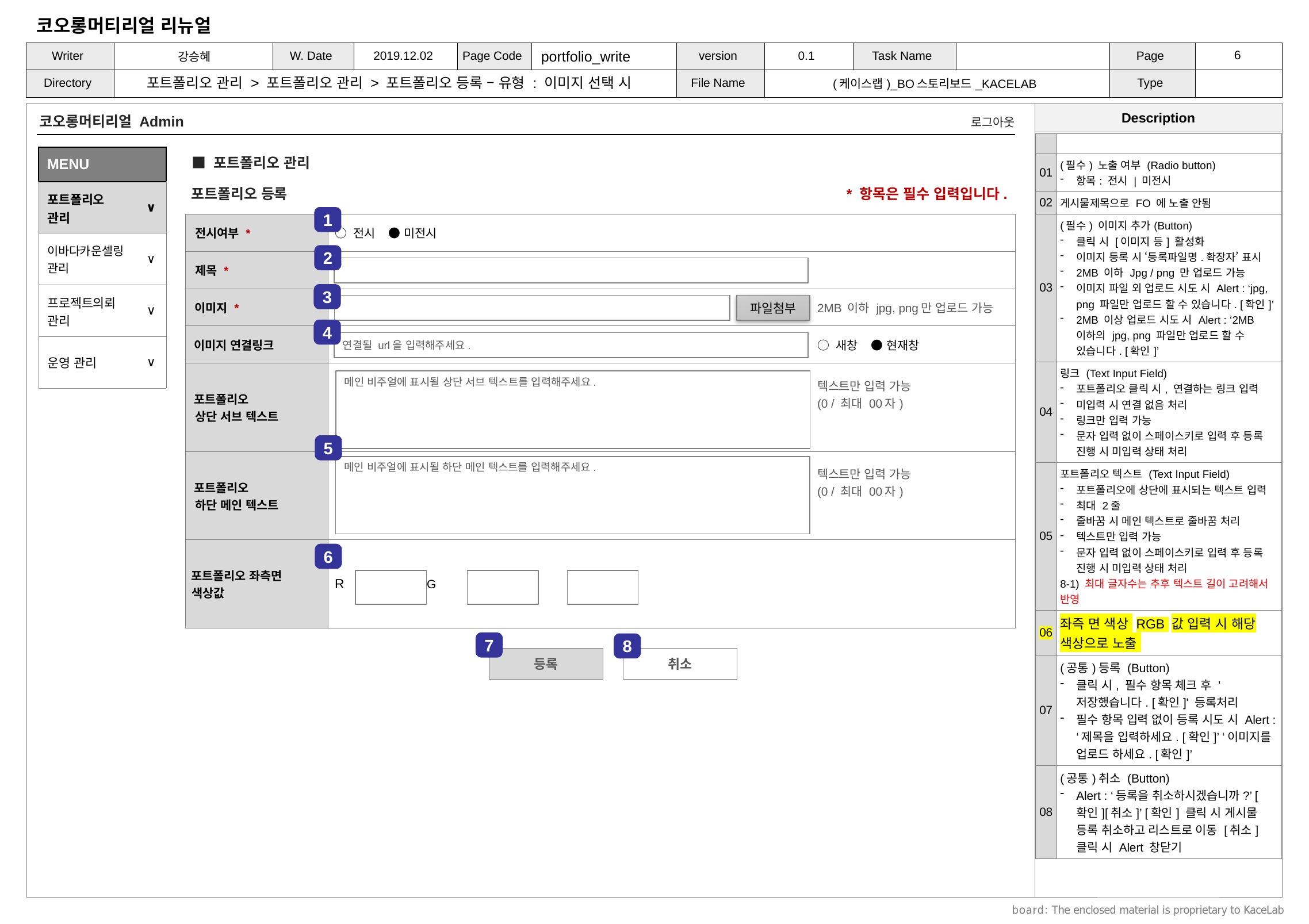

portfolio_write
포트폴리오 관리 > 포트폴리오 관리 > 포트폴리오 등록 – 유형 : 이미지 선택 시
코오롱머티리얼 Admin
로그아웃
|  |  |
| --- | --- |
| 01 | (필수) 노출 여부 (Radio button) 항목: 전시 | 미전시 |
| 02 | 게시물제목으로 FO 에 노출 안됨 |
| 03 | (필수) 이미지 추가(Button) 클릭 시 [이미지 등] 활성화 이미지 등록 시 ‘등록파일명.확장자’ 표시 2MB 이하 Jpg / png 만 업로드 가능 이미지 파일 외 업로드 시도 시 Alert : ‘jpg, png 파일만 업로드 할 수 있습니다. [확인]’ 2MB 이상 업로드 시도 시 Alert : ‘2MB이하의 jpg, png 파일만 업로드 할 수 있습니다. [확인]’ |
| 04 | 링크 (Text Input Field) 포트폴리오 클릭 시, 연결하는 링크 입력 미입력 시 연결 없음 처리 링크만 입력 가능 문자 입력 없이 스페이스키로 입력 후 등록 진행 시 미입력 상태 처리 |
| 05 | 포트폴리오 텍스트 (Text Input Field) 포트폴리오에 상단에 표시되는 텍스트 입력 최대 2줄 줄바꿈 시 메인 텍스트로 줄바꿈 처리 텍스트만 입력 가능 문자 입력 없이 스페이스키로 입력 후 등록 진행 시 미입력 상태 처리 8-1) 최대 글자수는 추후 텍스트 길이 고려해서 반영 |
| 06 | 좌즉 면 색상 RGB 값 입력 시 해당 색상으로 노출 |
| 07 | (공통)등록 (Button) 클릭 시, 필수 항목 체크 후 '저장했습니다. [확인]' 등록처리 필수 항목 입력 없이 등록 시도 시 Alert : ‘제목을 입력하세요. [확인]’ ‘이미지를 업로드 하세요. [확인]’ |
| 08 | (공통)취소 (Button) Alert : ‘등록을 취소하시겠습니까?’ [확인][취소]’ [확인] 클릭 시 게시물 등록 취소하고 리스트로 이동 [취소] 클릭 시 Alert 창닫기 |
| MENU |  |
| --- | --- |
| 포트폴리오 관리 | ∨ |
| 이바다카운셀링 관리 | ∨ |
| 프로젝트의뢰 관리 | ∨ |
| 운영 관리 | ∨ |
■ 포트폴리오 관리
* 항목은 필수 입력입니다.
포트폴리오 등록
1
| 전시여부 \* | ○ 전시 ● 미전시 |  |  |
| --- | --- | --- | --- |
| 제목 \* |  |  |  |
| 이미지 \* |  |  | 2MB 이하 jpg, png만 업로드 가능 |
| 이미지 연결링크 |  |  | ○ 새창 ● 현재창 |
| 포트폴리오 상단 서브 텍스트 |  |  | 텍스트만 입력 가능 (0 / 최대 00자) |
| 포트폴리오 하단 메인 텍스트 |  |  | 텍스트만 입력 가능 (0 / 최대 00자) |
| 포트폴리오 좌측면 색상값 | R G B |  |  |
2

3
파일첨부

4
  연결될 url을 입력해주세요.
  메인 비주얼에 표시될 상단 서브 텍스트를 입력해주세요.
5
5
  메인 비주얼에 표시될 하단 메인 텍스트를 입력해주세요.
6

7
8
등록
취소